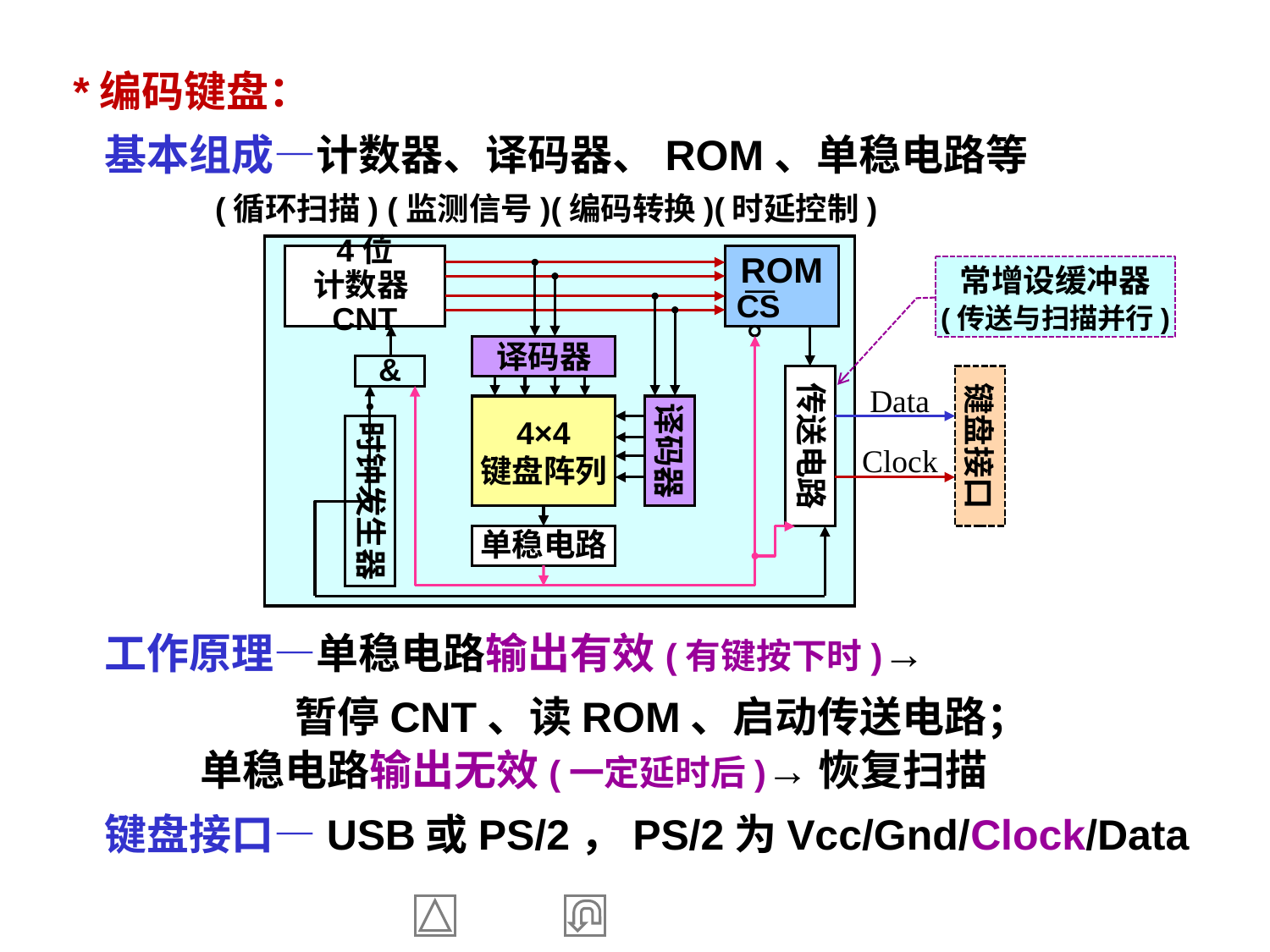

*编码键盘：
      基本组成—计数器、译码器、ROM、单稳电路等
                    (循环扫描) (监测信号)(编码转换)(时延控制)

4位
计数器CNT
ROM
 CS

译码器
&
传送电路
键盘接口
Data
4×4
键盘阵列
译码器
时钟发生器
Clock
单稳电路
常增设缓冲器
(传送与扫描并行)
      工作原理—单稳电路输出有效(有键按下时)→
                          暂停CNT、读ROM、启动传送电路；
                单稳电路输出无效(一定延时后)→恢复扫描
      键盘接口—USB或PS/2，PS/2为Vcc/Gnd/Clock/Data

18